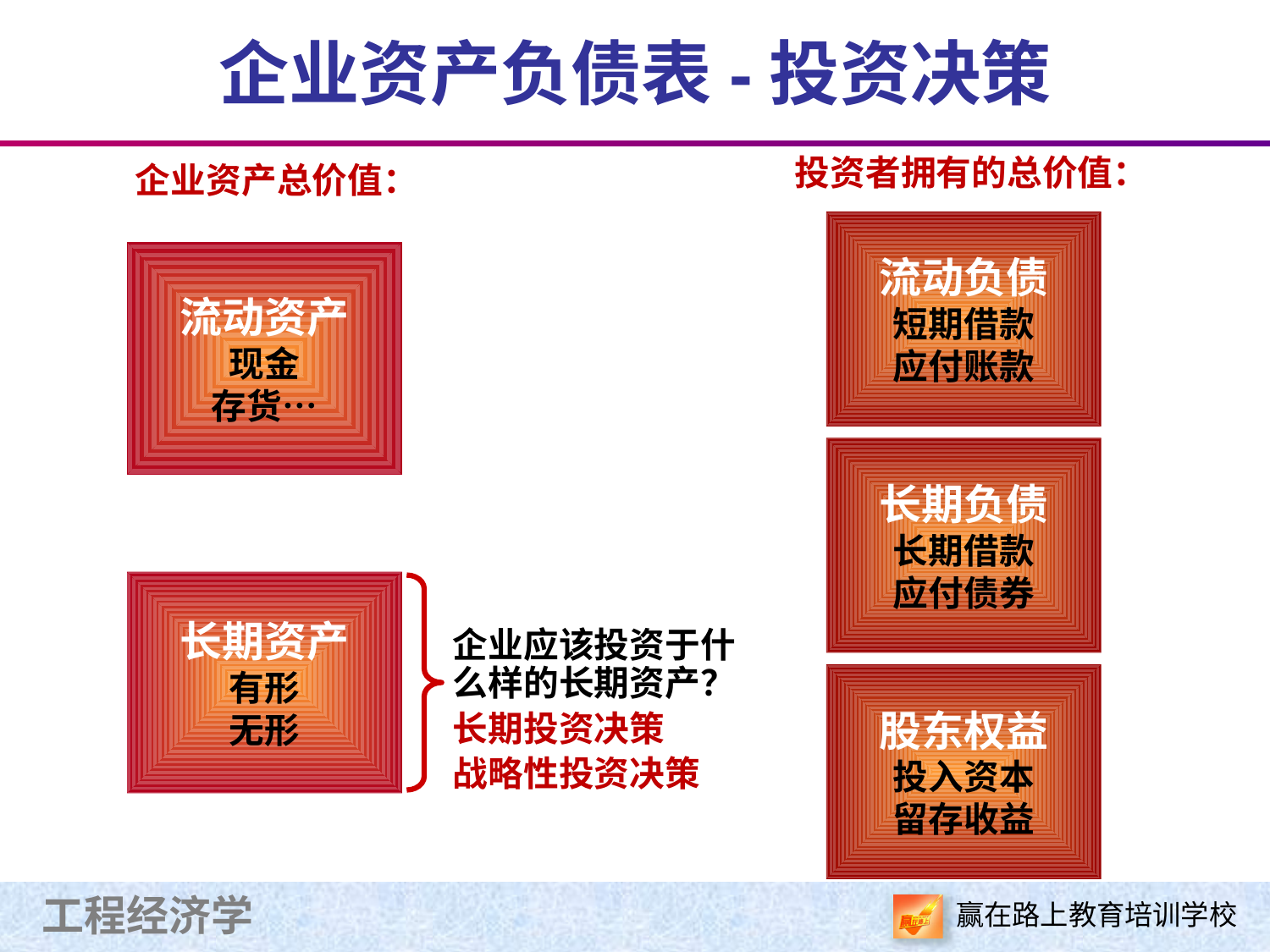

# 企业资产负债表-投资决策
投资者拥有的总价值：
企业资产总价值：

流动资产
现金
存货…

长期资产
有形
无形
流动负债
短期借款
应付账款
长期负债
长期借款
应付债券

企业应该投资于什么样的长期资产？
长期投资决策
战略性投资决策

股东权益
投入资本
留存收益